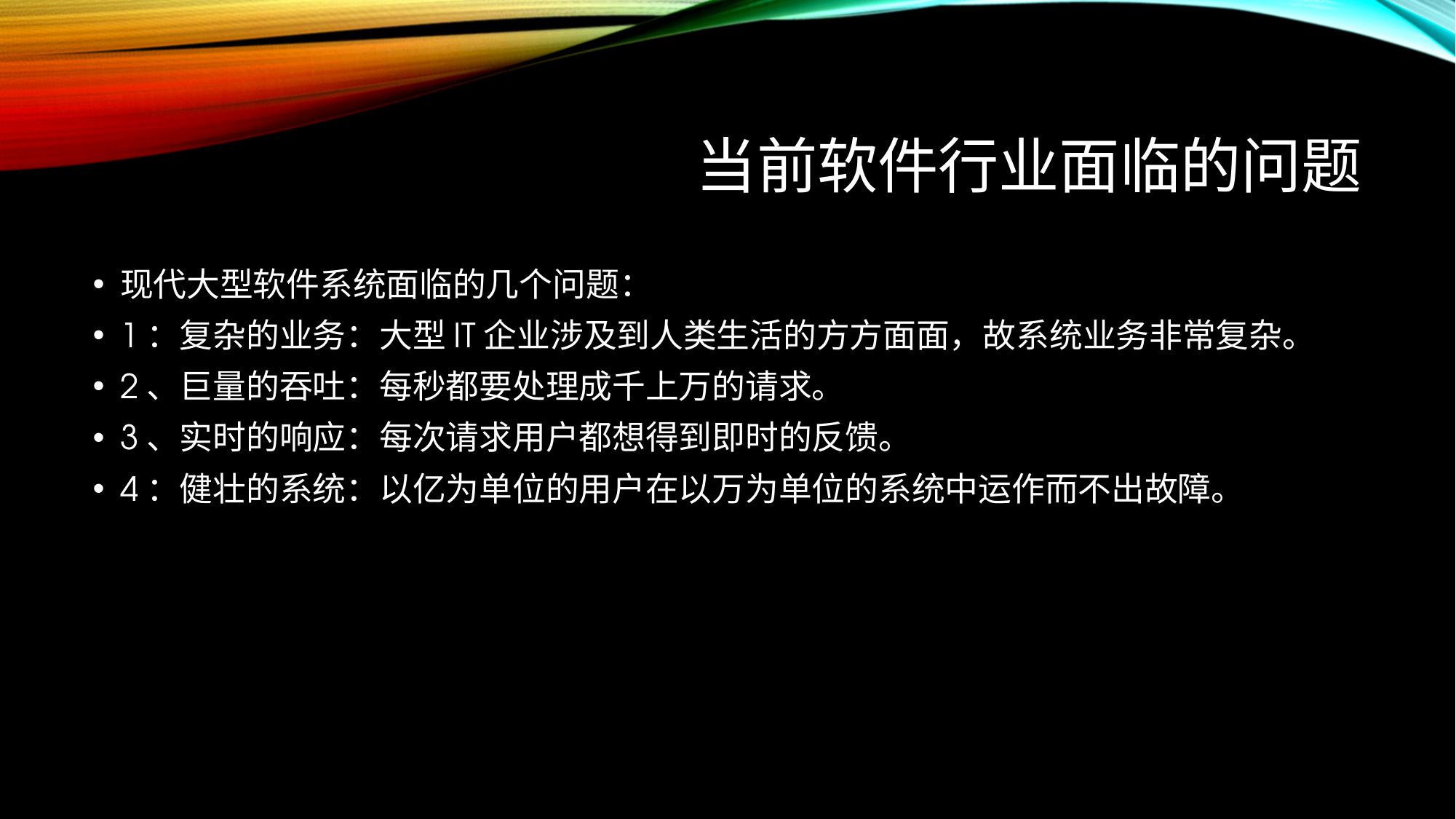

# 当前软件行业面临的问题
现代大型软件系统面临的几个问题：
1：复杂的业务：大型IT企业涉及到人类生活的方方面面，故系统业务非常复杂。
2、巨量的吞吐：每秒都要处理成千上万的请求。
3、实时的响应：每次请求用户都想得到即时的反馈。
4：健壮的系统：以亿为单位的用户在以万为单位的系统中运作而不出故障。